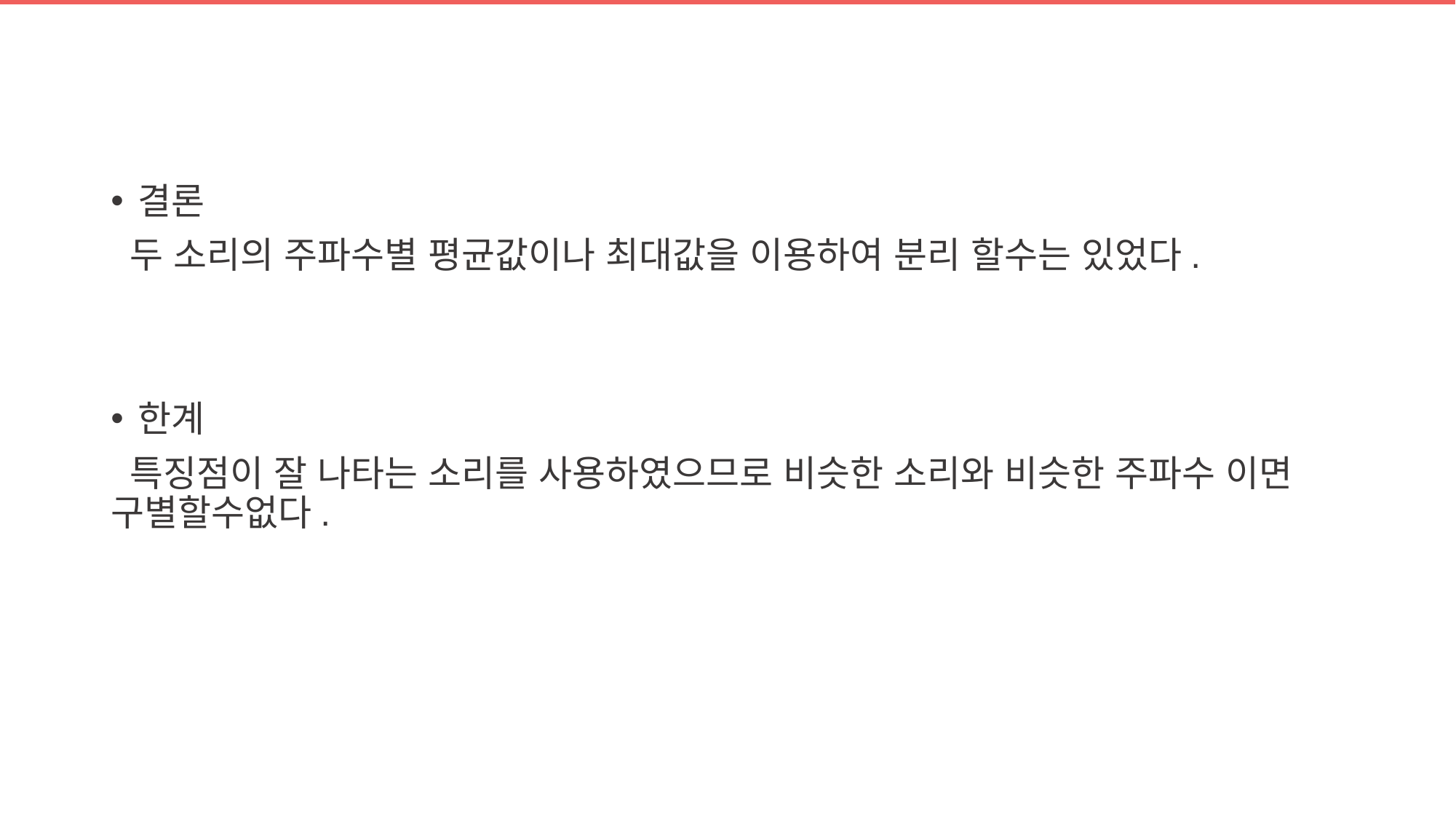

#
결론
 두 소리의 주파수별 평균값이나 최대값을 이용하여 분리 할수는 있었다.

한계
 특징점이 잘 나타는 소리를 사용하였으므로 비슷한 소리와 비슷한 주파수 이면 구별할수없다.